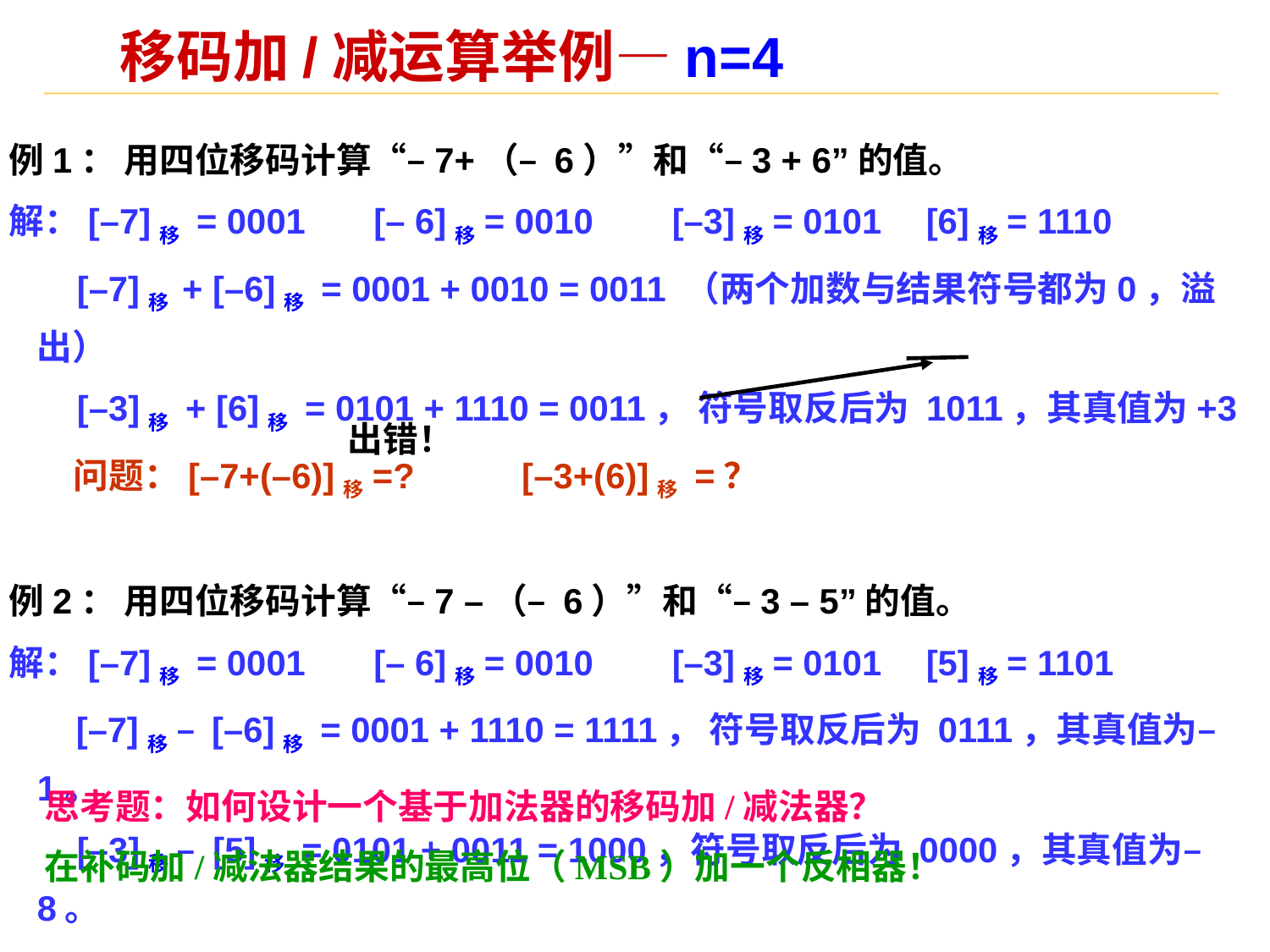

# 移码加/减运算举例—n=4
例1： 用四位移码计算“–7+（– 6）”和“–3 + 6”的值。
解：[–7]移 = 0001       [– 6]移= 0010 	[–3]移= 0101	[6]移= 1110
       [–7]移 + [–6]移 = 0001 + 0010 = 0011 （两个加数与结果符号都为0，溢出）
       [–3]移 + [6]移 = 0101 + 1110 = 0011， 符号取反后为 1011，其真值为+3
       问题：[–7+(–6)]移=?           [–3+(6)]移 =？

例2： 用四位移码计算“–7 –（– 6）”和“–3 – 5”的值。
解：[–7]移 = 0001       [– 6]移= 0010 	[–3]移= 0101	[5]移= 1101
	    [–7]移 – [–6]移 = 0001 + 1110 = 1111， 符号取反后为 0111，其真值为–1。
       [–3]移 – [5]移 = 0101 + 0011 = 1000，符号取反后为 0000，其真值为– 8。

出错！
思考题：如何设计一个基于加法器的移码加/减法器？
在补码加/减法器结果的最高位（MSB）加一个反相器！
38